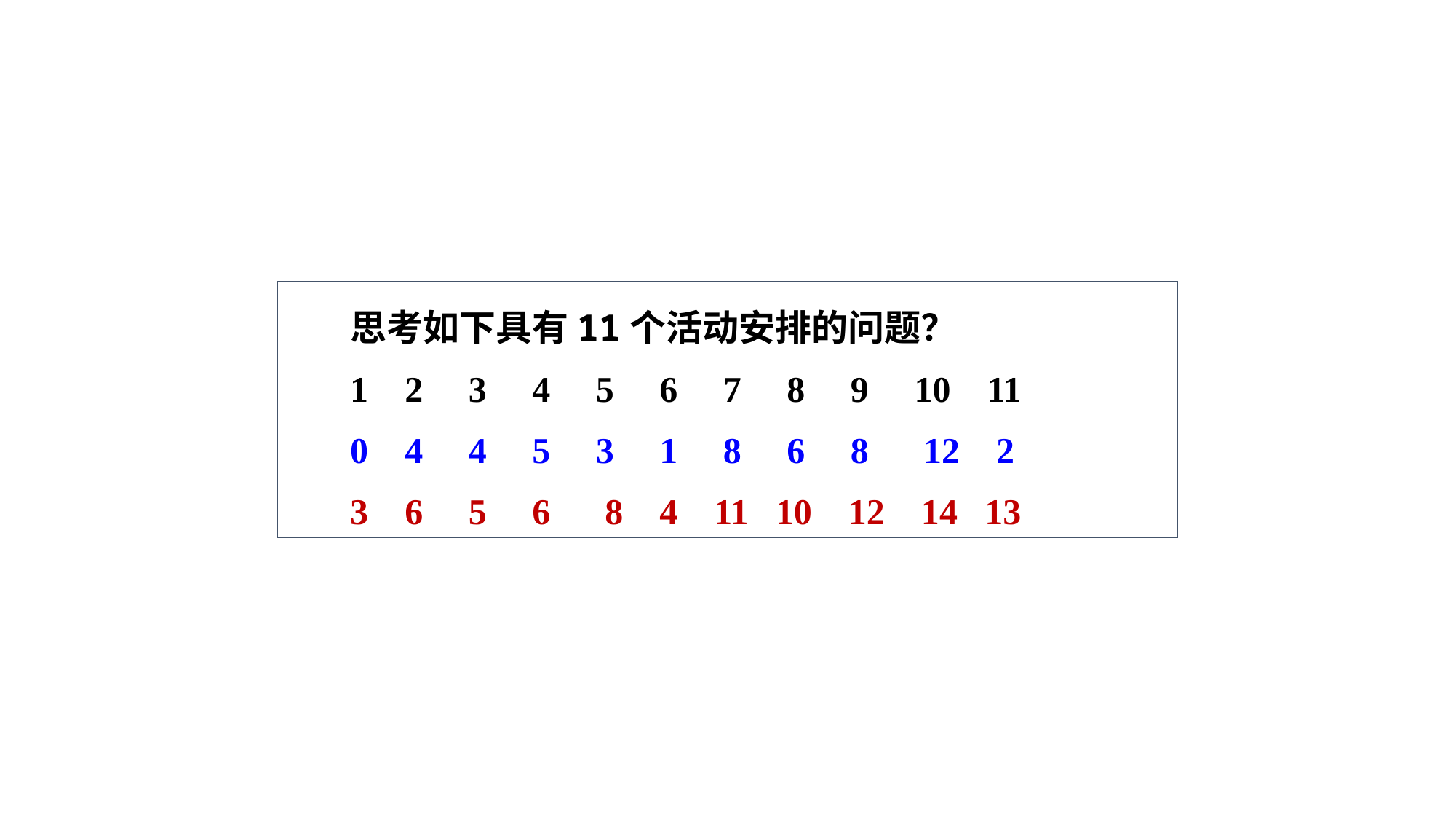

思考如下具有11个活动安排的问题？
1    2     3     4     5     6     7     8     9     10    11
0    4     4     5     3     1     8     6     8      12    2
3    6     5     6      8    4    11   10    12    14   13